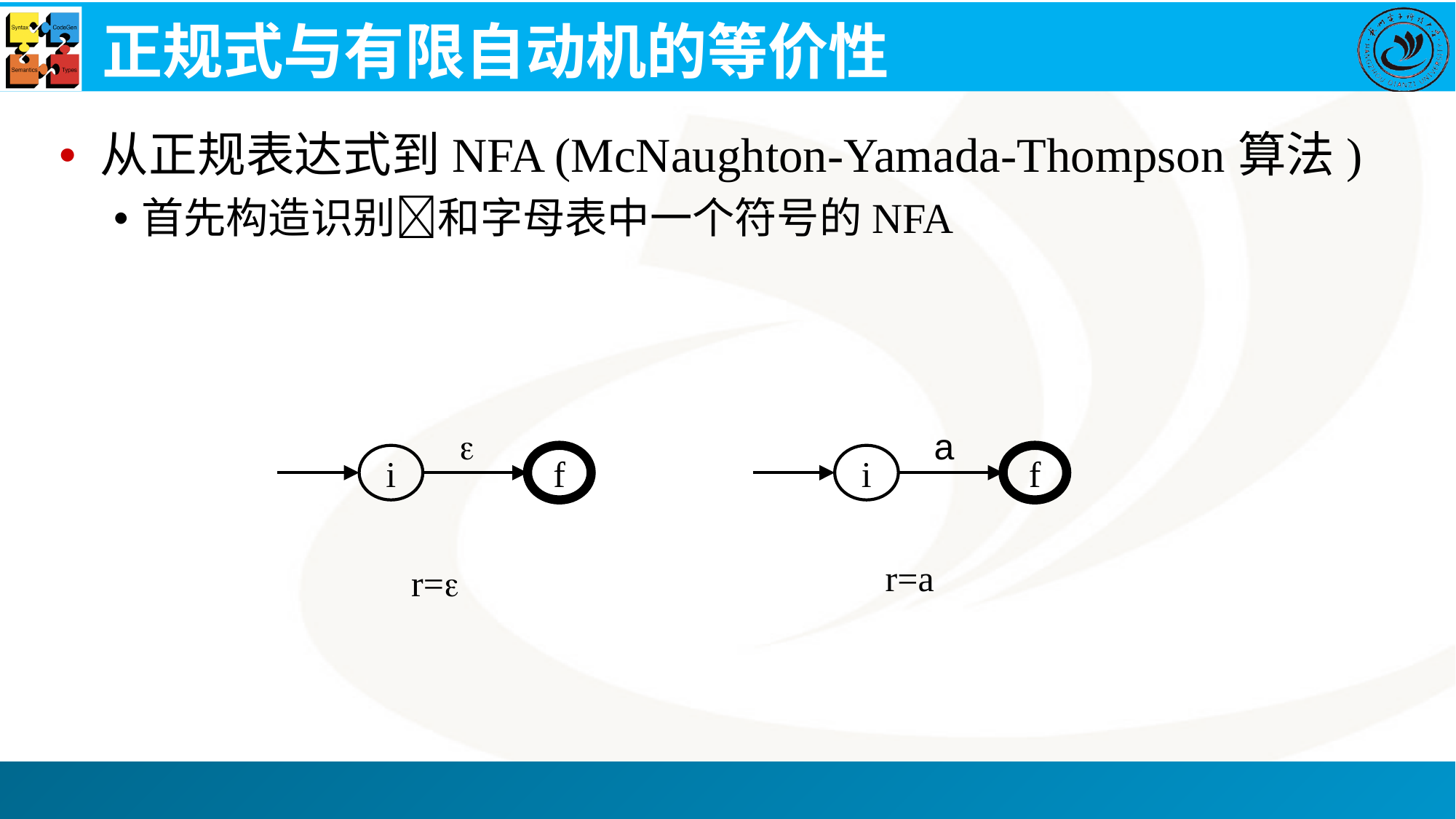

# 正规式与有限自动机的等价性
从正规表达式到NFA (McNaughton-Yamada-Thompson算法)
首先构造识别ε和字母表中一个符号的NFA
ε
i
f
a
i
f
r=a
r=ε
71